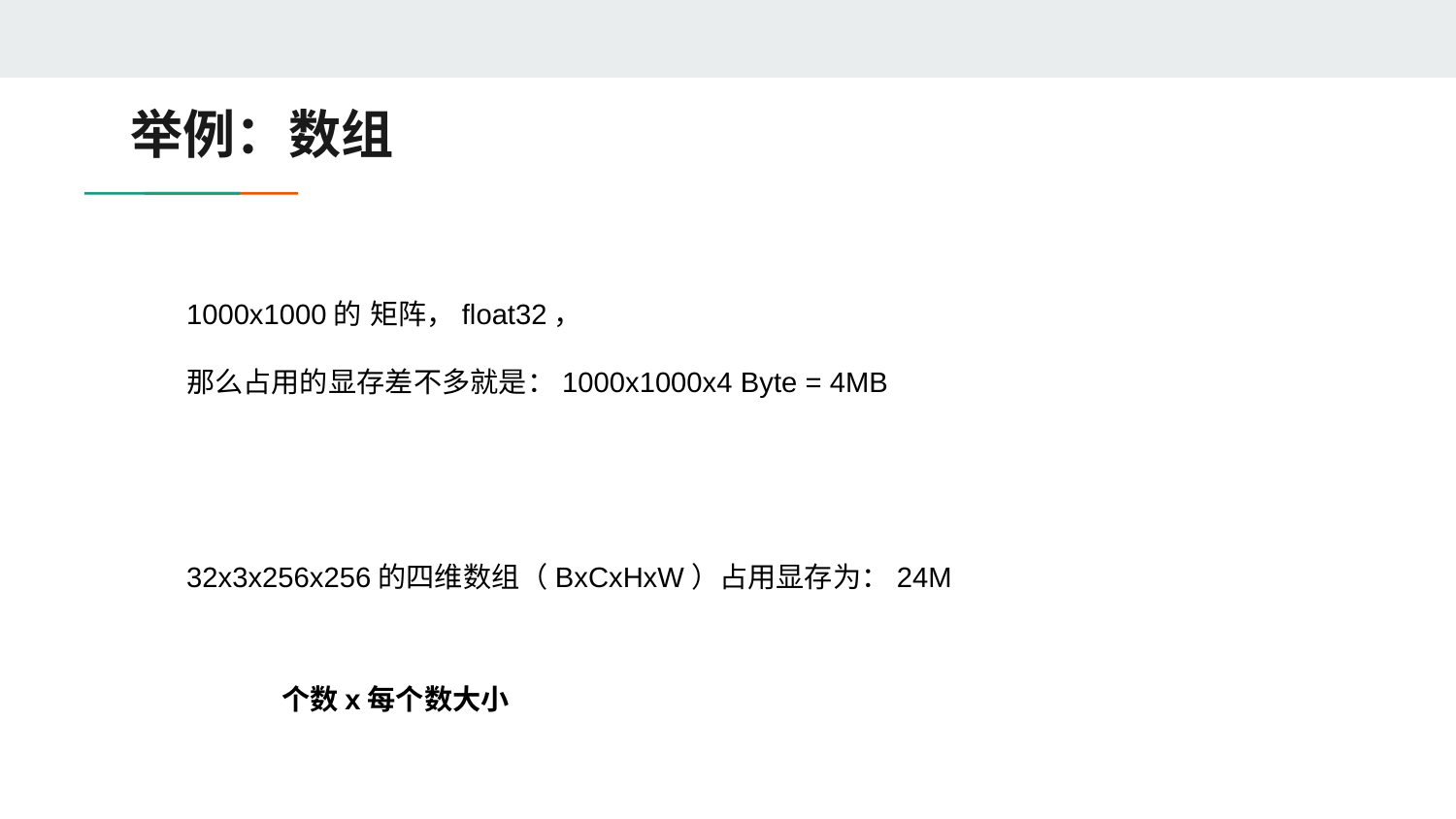

# 举例：数组
1000x1000的 矩阵，float32，
那么占用的显存差不多就是：1000x1000x4 Byte = 4MB

32x3x256x256的四维数组（BxCxHxW）占用显存为：24M

个数x每个数大小